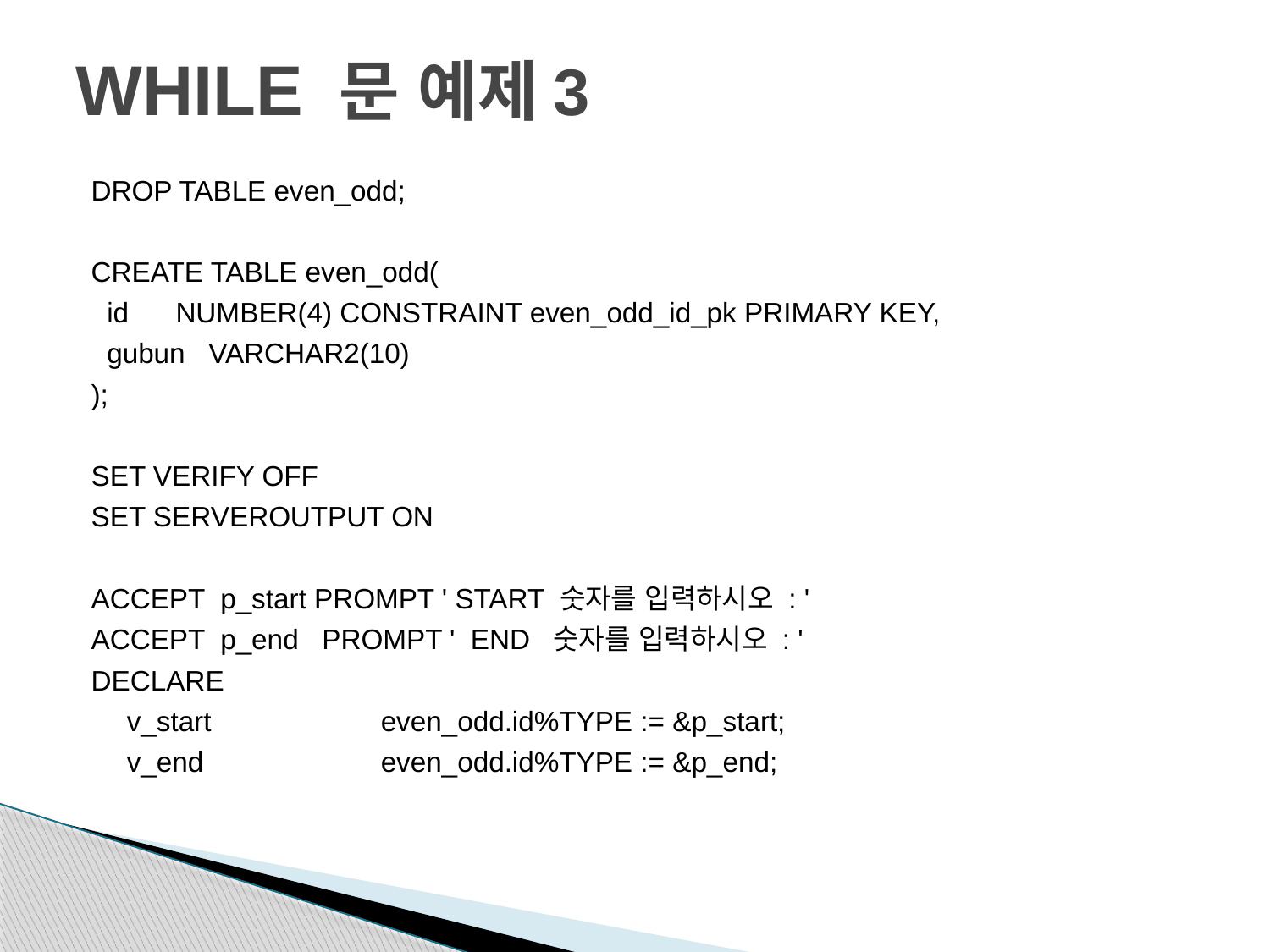

# WHILE 문 예제3
DROP TABLE even_odd;

CREATE TABLE even_odd(
  id      NUMBER(4) CONSTRAINT even_odd_id_pk PRIMARY KEY,
  gubun   VARCHAR2(10)
);

SET VERIFY OFF
SET SERVEROUTPUT ON

ACCEPT  p_start PROMPT ' START 숫자를 입력하시오 : '
ACCEPT  p_end   PROMPT '  END  숫자를 입력하시오 : '
DECLARE
	v_start		even_odd.id%TYPE := &p_start;
	v_end		even_odd.id%TYPE := &p_end;